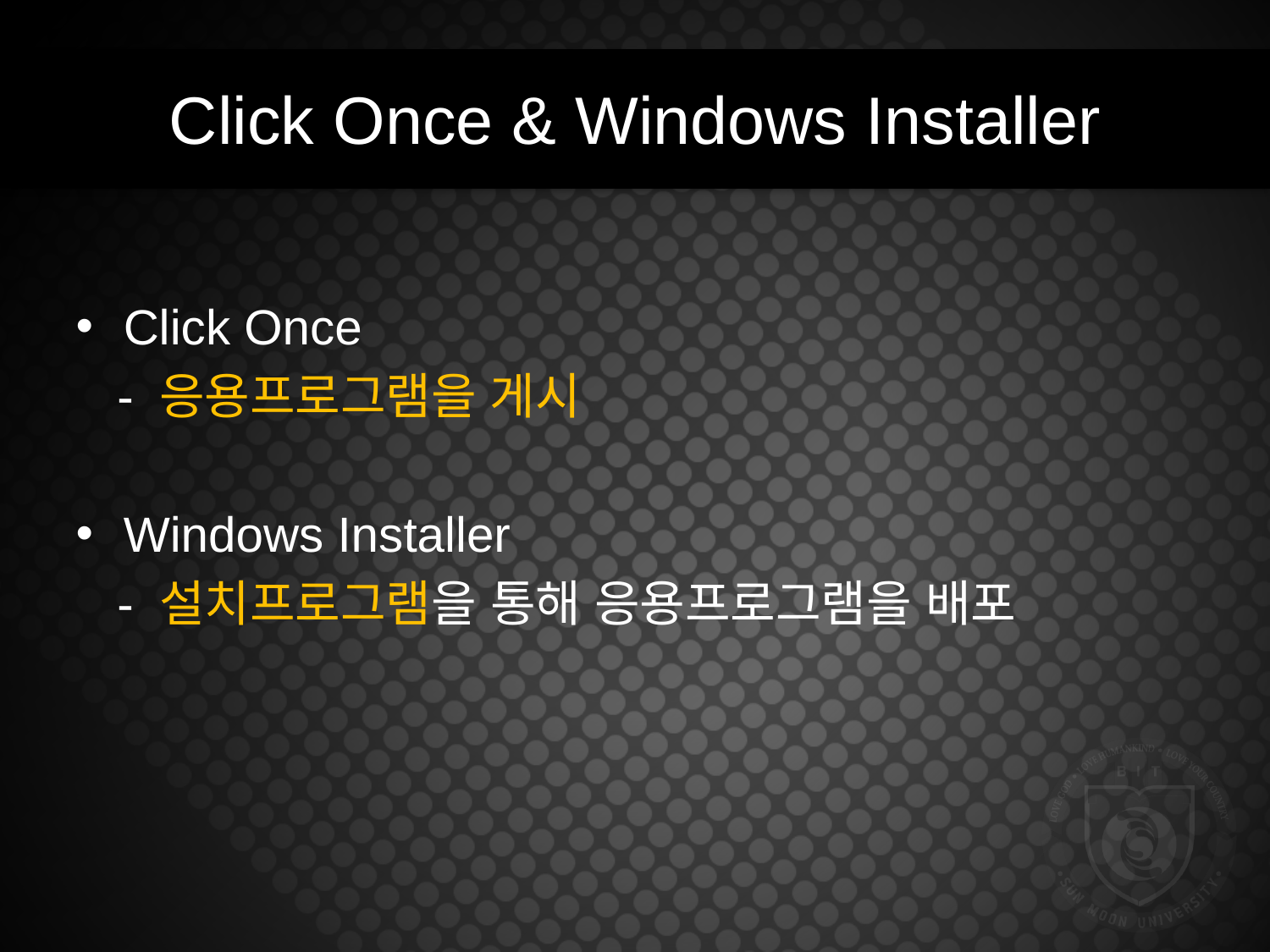

# Click Once & Windows Installer

Click Once
   - 응용프로그램을 게시

Windows Installer
   - 설치프로그램을 통해 응용프로그램을 배포